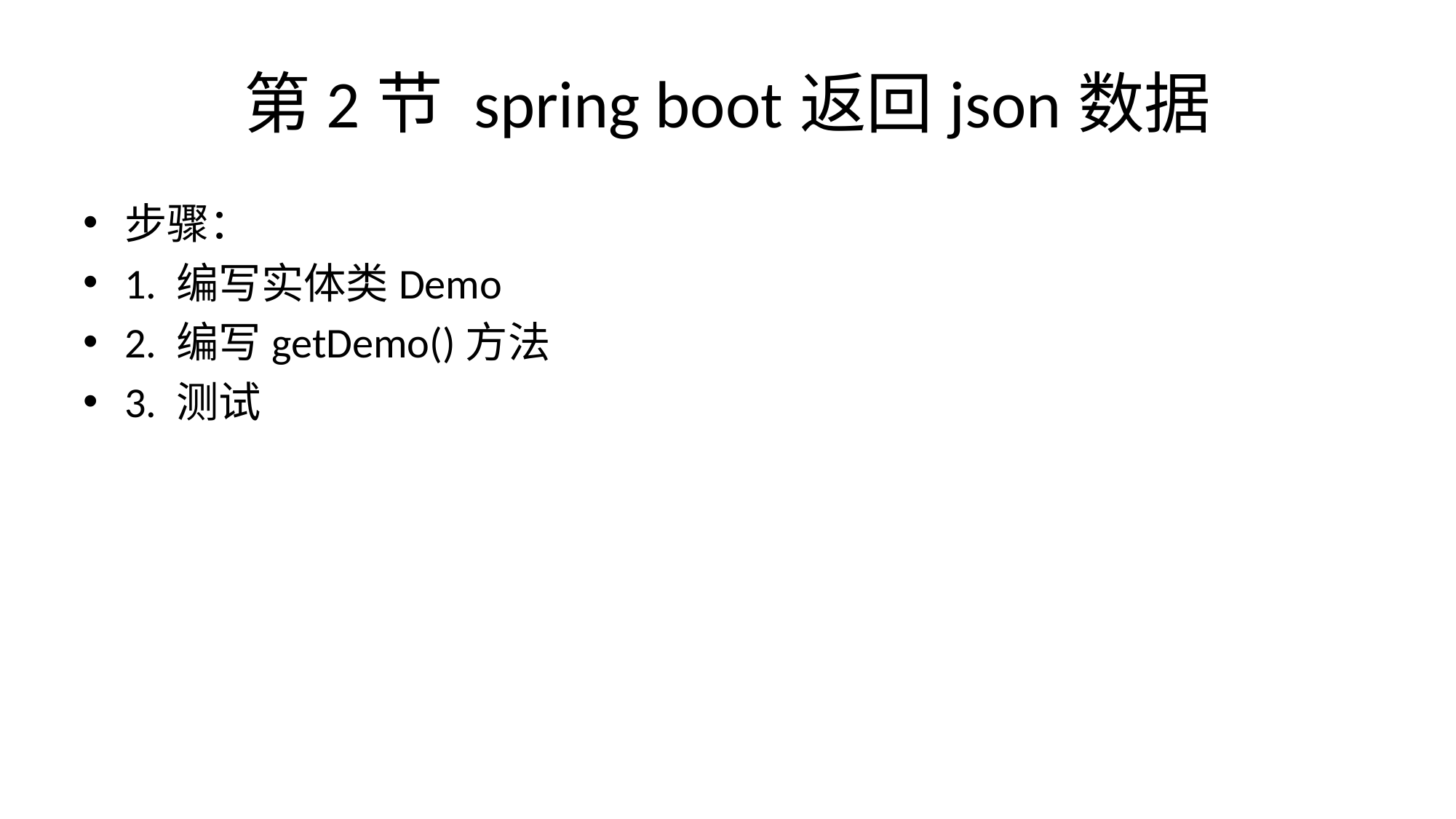

# 第2节 spring boot返回json数据
步骤：
1. 编写实体类Demo
2. 编写getDemo()方法
3. 测试